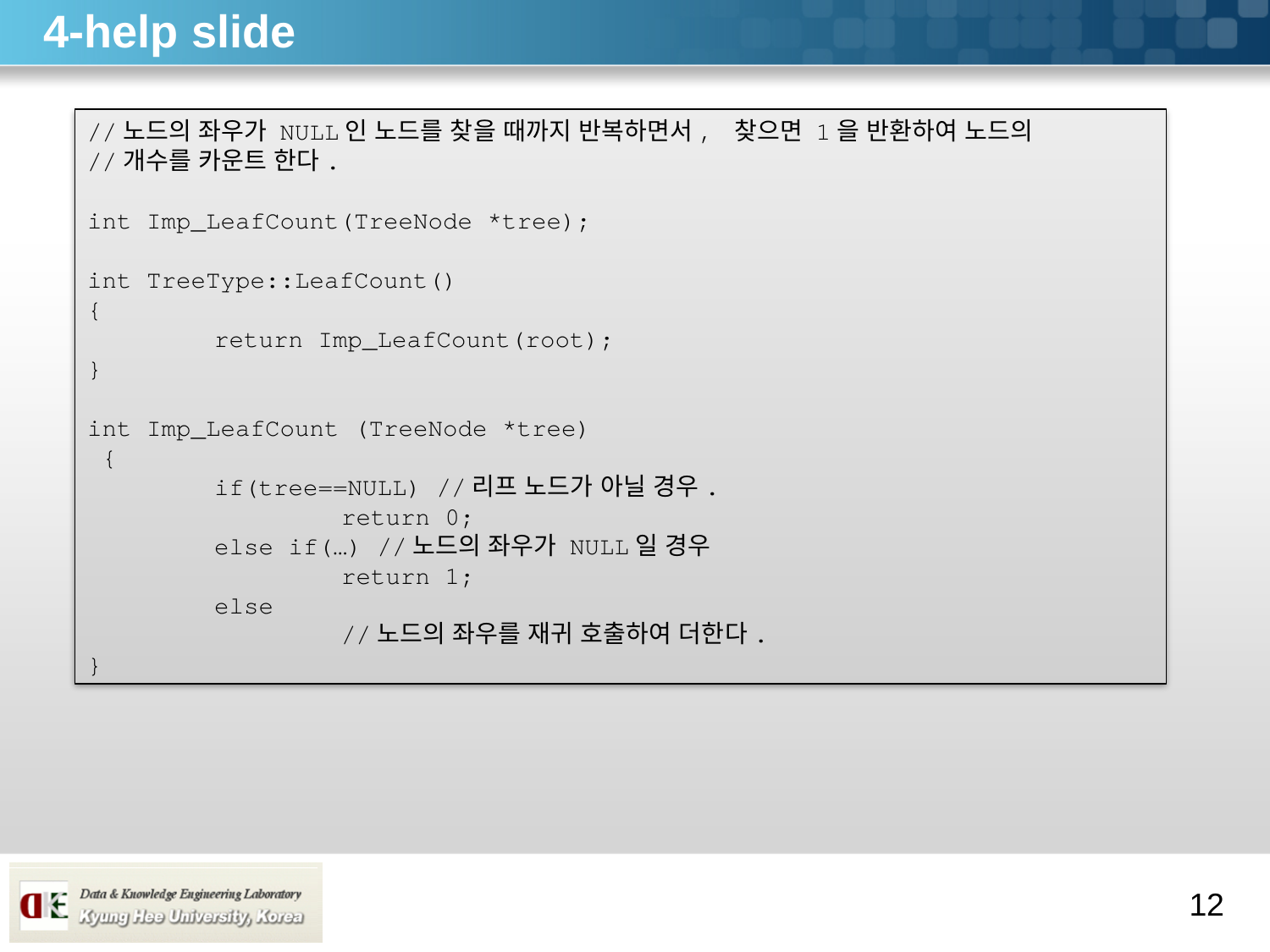

# 4-help slide
//노드의 좌우가 NULL인 노드를 찾을 때까지 반복하면서, 찾으면 1을 반환하여 노드의
//개수를 카운트 한다.

int Imp_LeafCount(TreeNode *tree);

int TreeType::LeafCount()
{
	return Imp_LeafCount(root);
}

int Imp_LeafCount (TreeNode *tree)
 {
	if(tree==NULL) //리프 노드가 아닐 경우.
 		return 0;
	else if(…) //노드의 좌우가 NULL일 경우
		return 1;
	else
		//노드의 좌우를 재귀 호출하여 더한다.
}